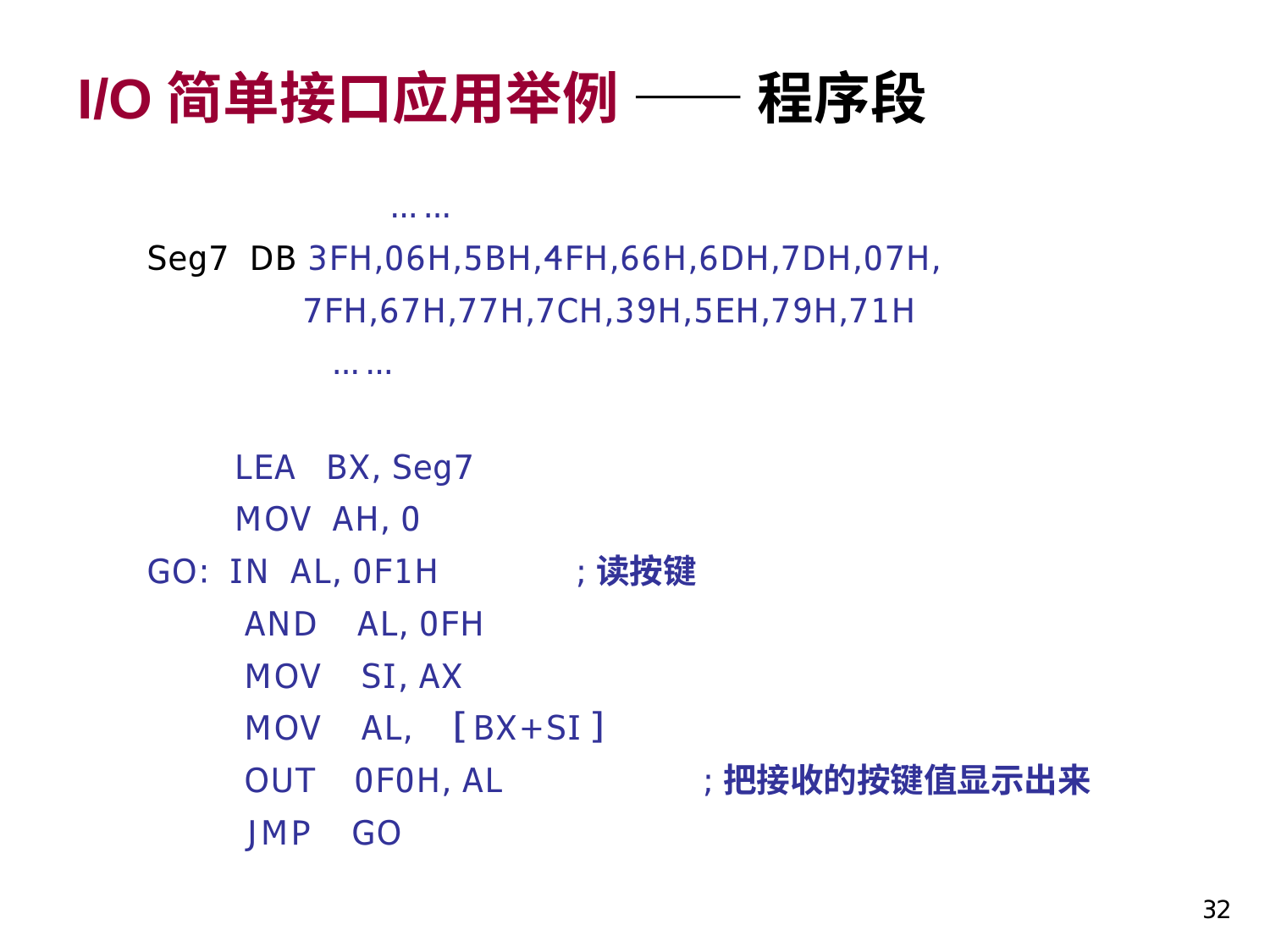

# I/O简单接口应用举例 —— 程序段
		       ……
Seg7  DB 3FH,06H,5BH,4FH,66H,6DH,7DH,07H,
                7FH,67H,77H,7CH,39H,5EH,79H,71H
                   ……

         LEA   BX, Seg7
         MOV  AH, 0
GO:  IN  AL, 0F1H		;读按键
          AND    AL, 0FH
          MOV    SI, AX
          MOV    AL, ［BX+SI］
          OUT    0F0H, AL		;把接收的按键值显示出来
          JMP    GO

32